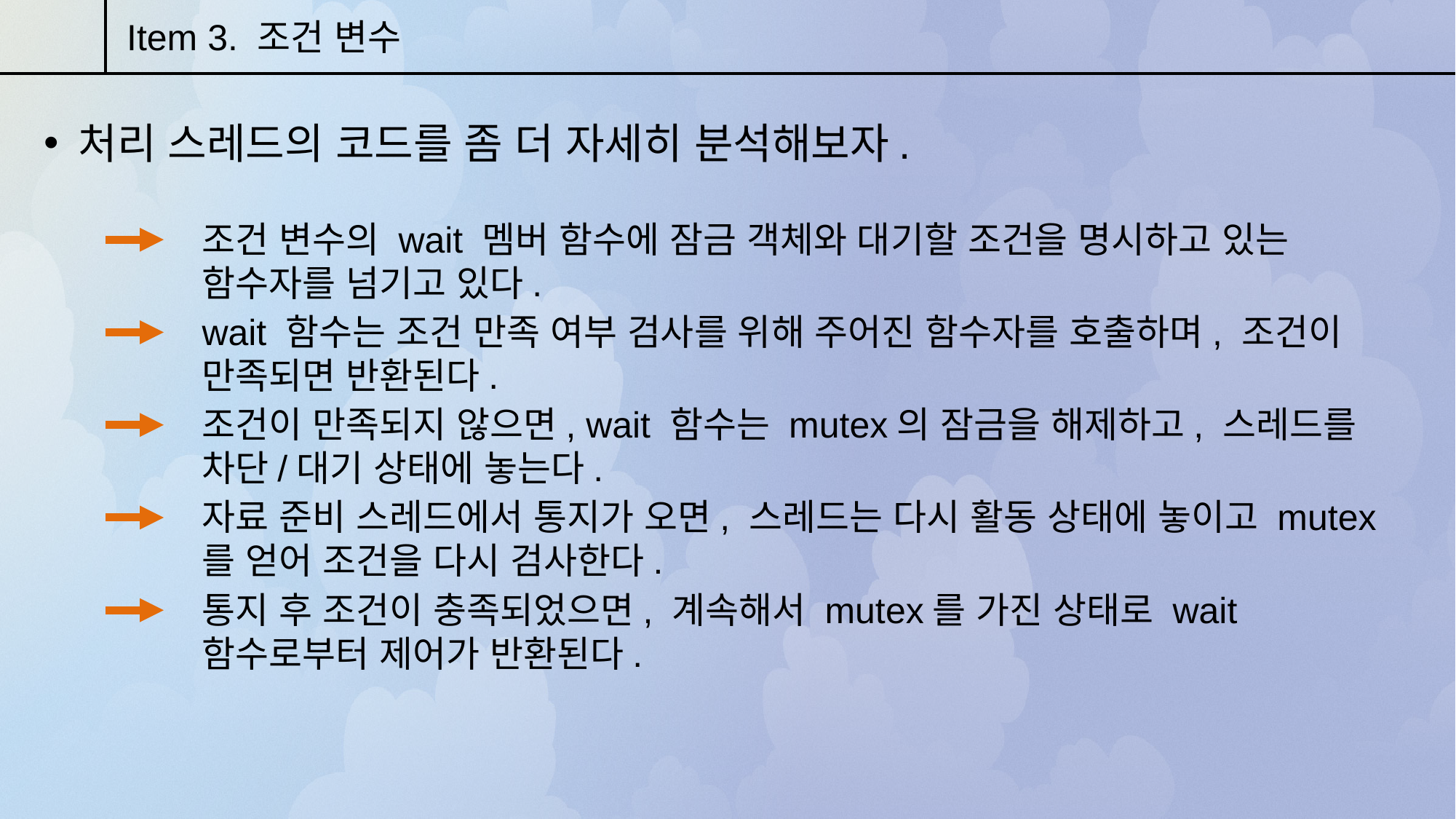

Item 3. 조건 변수
처리 스레드의 코드를 좀 더 자세히 분석해보자.
조건 변수의 wait 멤버 함수에 잠금 객체와 대기할 조건을 명시하고 있는 함수자를 넘기고 있다.
wait 함수는 조건 만족 여부 검사를 위해 주어진 함수자를 호출하며, 조건이 만족되면 반환된다.
조건이 만족되지 않으면, wait 함수는 mutex의 잠금을 해제하고, 스레드를 차단/대기 상태에 놓는다.
자료 준비 스레드에서 통지가 오면, 스레드는 다시 활동 상태에 놓이고 mutex를 얻어 조건을 다시 검사한다.
통지 후 조건이 충족되었으면, 계속해서 mutex를 가진 상태로 wait 함수로부터 제어가 반환된다.